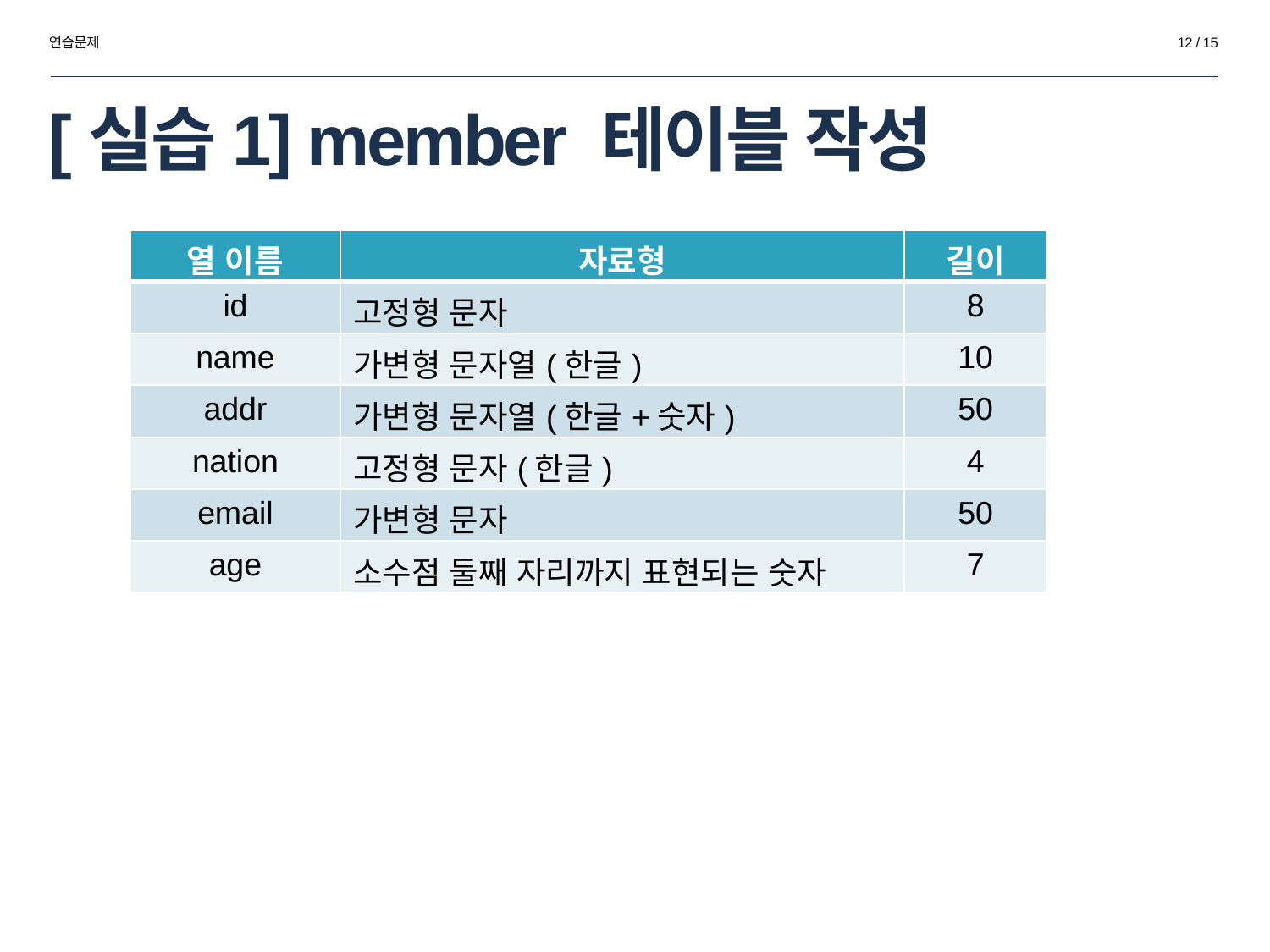

연습문제
12 / 15
# [실습1] member 테이블 작성
| 열 이름 | 자료형 | 길이 |
| --- | --- | --- |
| id | 고정형 문자 | 8 |
| name | 가변형 문자열(한글) | 10 |
| addr | 가변형 문자열(한글+숫자) | 50 |
| nation | 고정형 문자(한글) | 4 |
| email | 가변형 문자 | 50 |
| age | 소수점 둘째 자리까지 표현되는 숫자 | 7 |